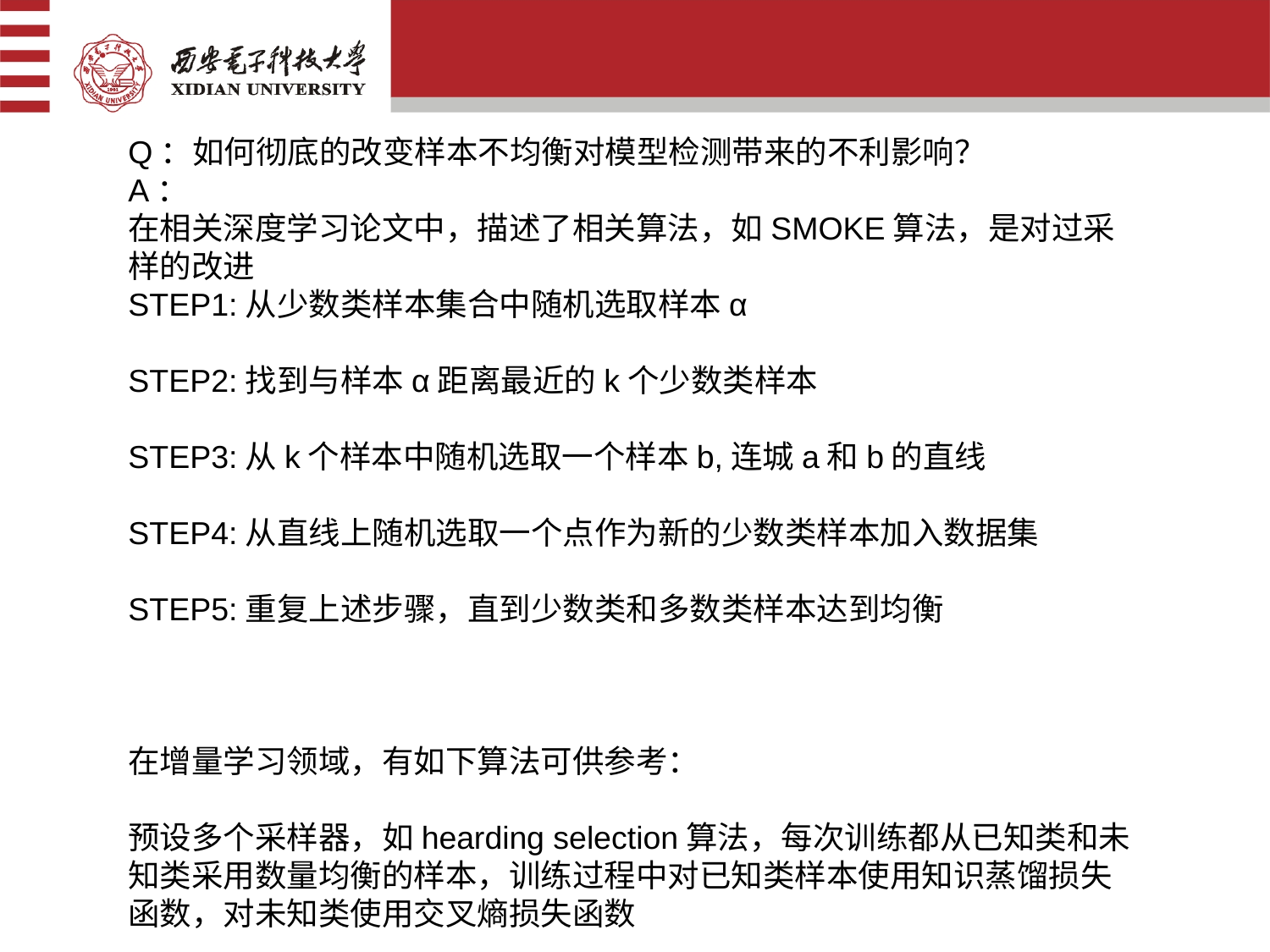

Q：如何彻底的改变样本不均衡对模型检测带来的不利影响？
A：
在相关深度学习论文中，描述了相关算法，如SMOKE算法，是对过采样的改进
STEP1:从少数类样本集合中随机选取样本α

STEP2:找到与样本α距离最近的k个少数类样本

STEP3:从k个样本中随机选取一个样本b,连城a和b的直线

STEP4:从直线上随机选取一个点作为新的少数类样本加入数据集

STEP5:重复上述步骤，直到少数类和多数类样本达到均衡

在增量学习领域，有如下算法可供参考：

预设多个采样器，如hearding selection算法，每次训练都从已知类和未知类采用数量均衡的样本，训练过程中对已知类样本使用知识蒸馏损失函数，对未知类使用交叉熵损失函数